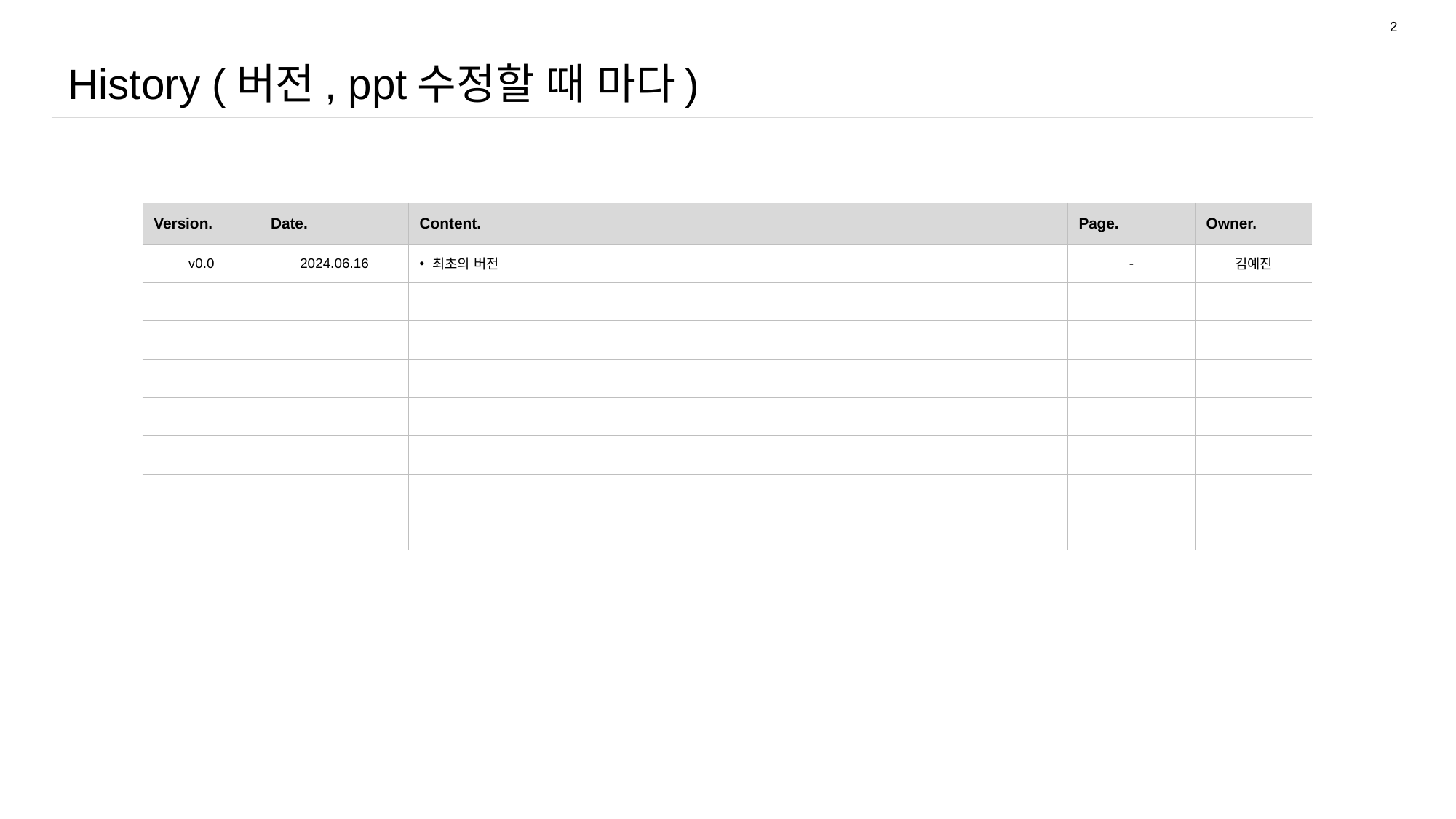

2
# History (버전, ppt수정할 때 마다)
| Version. | Date. | Content. | Page. | Owner. |
| --- | --- | --- | --- | --- |
| v0.0 | 2024.06.16 | 최초의 버전 | - | 김예진 |
|  |  |  |  |  |
|  |  |  |  |  |
|  |  |  |  |  |
|  |  |  |  |  |
|  |  |  |  |  |
|  |  |  |  |  |
|  |  |  |  |  |